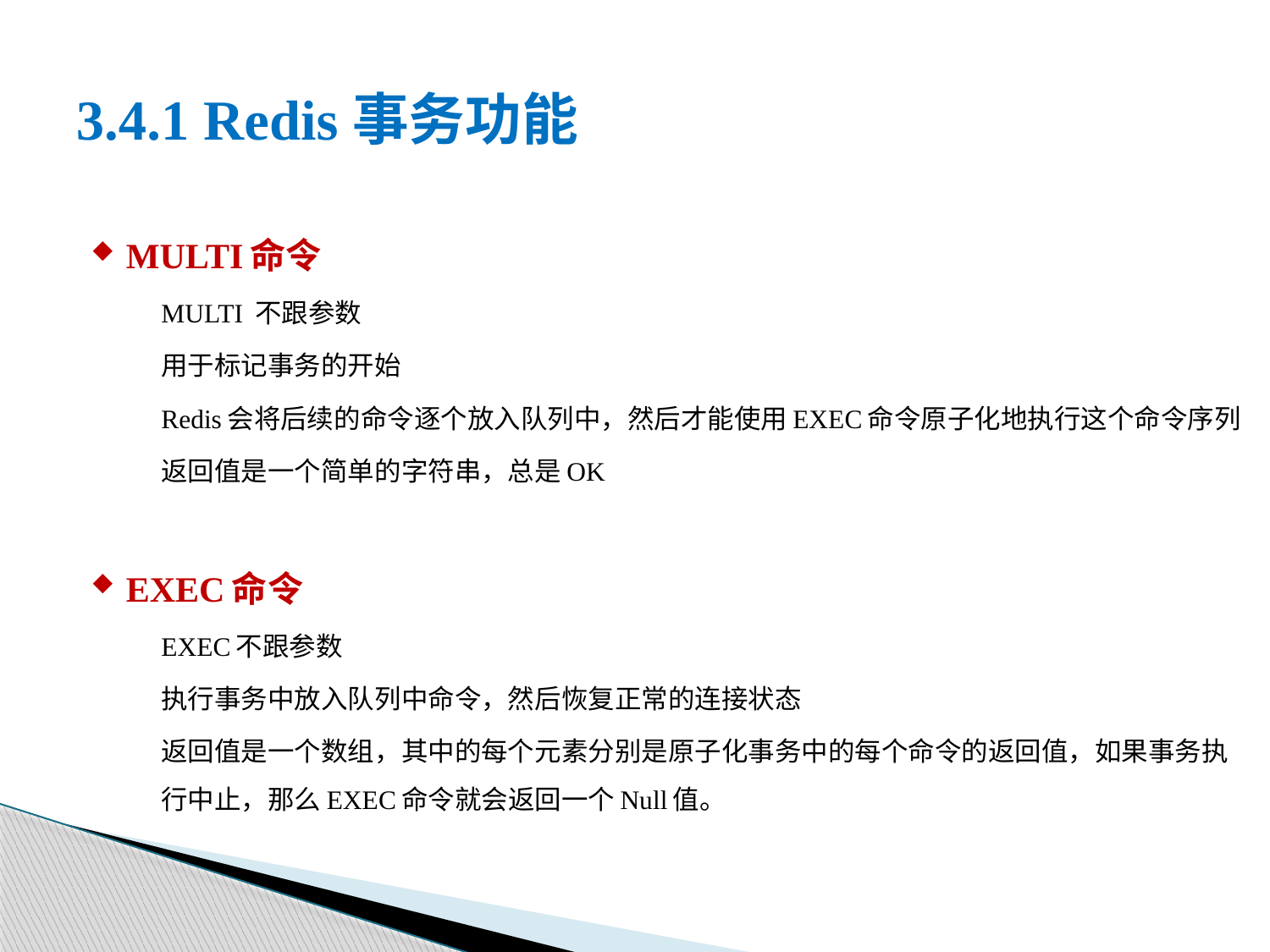

# 3.4.1 Redis事务功能
MULTI命令
MULTI 不跟参数
用于标记事务的开始
Redis会将后续的命令逐个放入队列中，然后才能使用EXEC命令原子化地执行这个命令序列
返回值是一个简单的字符串，总是OK

EXEC命令
EXEC不跟参数
执行事务中放入队列中命令，然后恢复正常的连接状态
返回值是一个数组，其中的每个元素分别是原子化事务中的每个命令的返回值，如果事务执行中止，那么EXEC命令就会返回一个Null值。